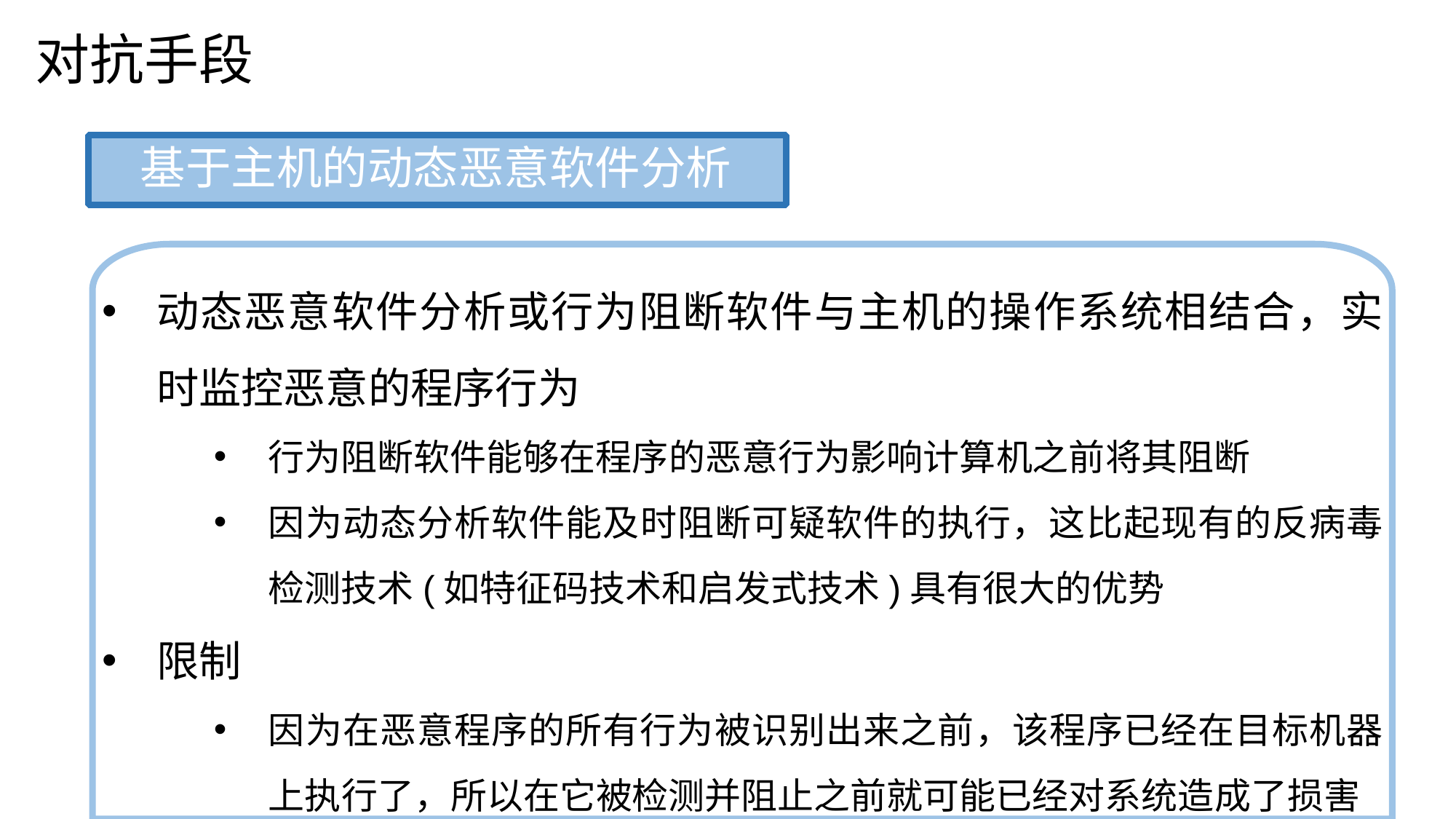

对抗手段

基于主机的动态恶意软件分析
动态恶意软件分析或行为阻断软件与主机的操作系统相结合，实时监控恶意的程序行为
行为阻断软件能够在程序的恶意行为影响计算机之前将其阻断
因为动态分析软件能及时阻断可疑软件的执行，这比起现有的反病毒检测技术(如特征码技术和启发式技术)具有很大的优势
限制
因为在恶意程序的所有行为被识别出来之前，该程序已经在目标机器上执行了，所以在它被检测并阻止之前就可能已经对系统造成了损害